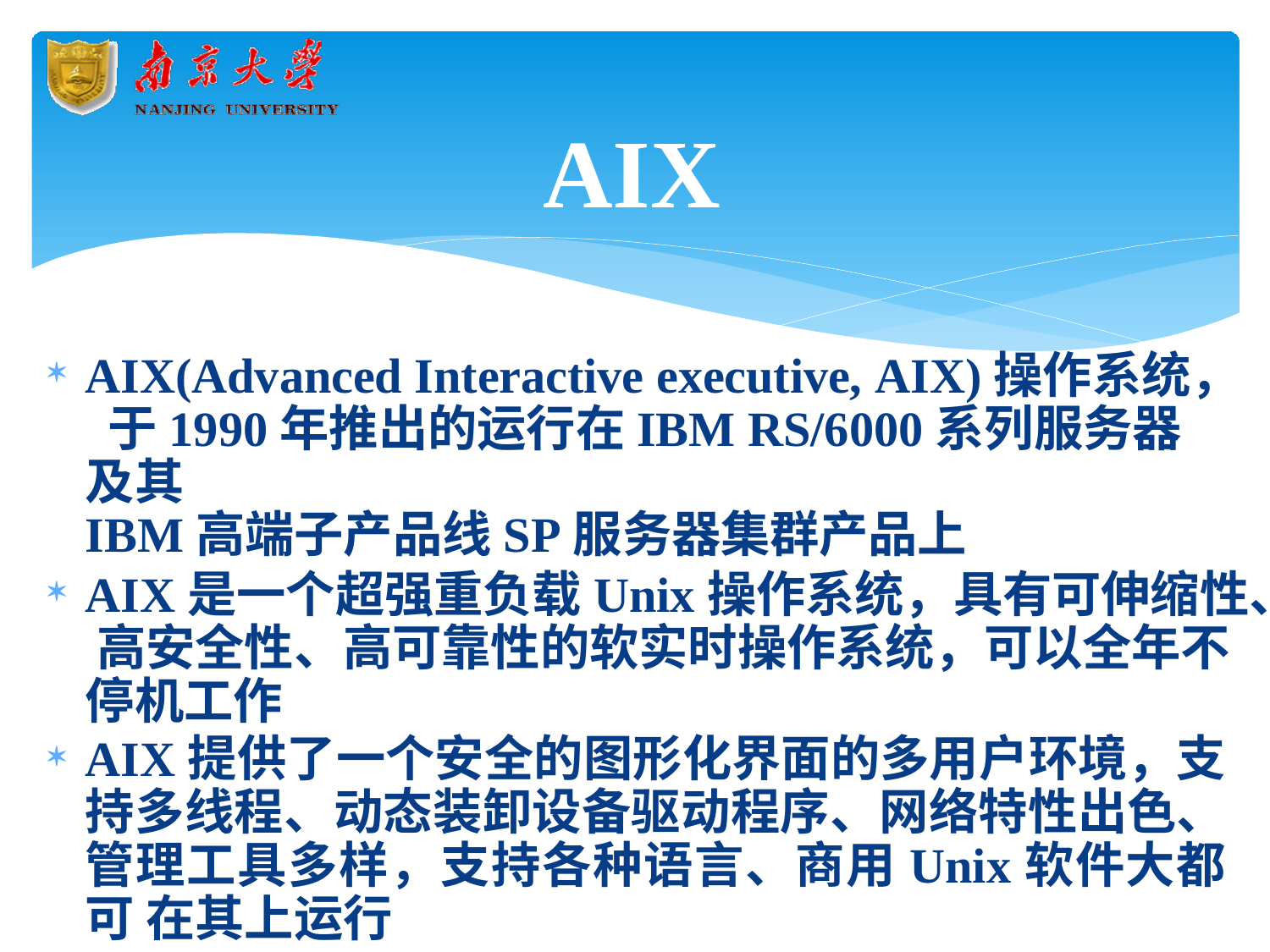

# AIX
AIX(Advanced Interactive executive, AIX)操作系统，  于1990年推出的运行在IBM RS/6000系列服务器及其
IBM高端子产品线SP服务器集群产品上
AIX是一个超强重负载Unix操作系统，具有可伸缩性、 高安全性、高可靠性的软实时操作系统，可以全年不 停机工作
AIX提供了一个安全的图形化界面的多用户环境，支 持多线程、动态装卸设备驱动程序、网络特性出色、 管理工具多样，支持各种语言、商用Unix软件大都可 在其上运行